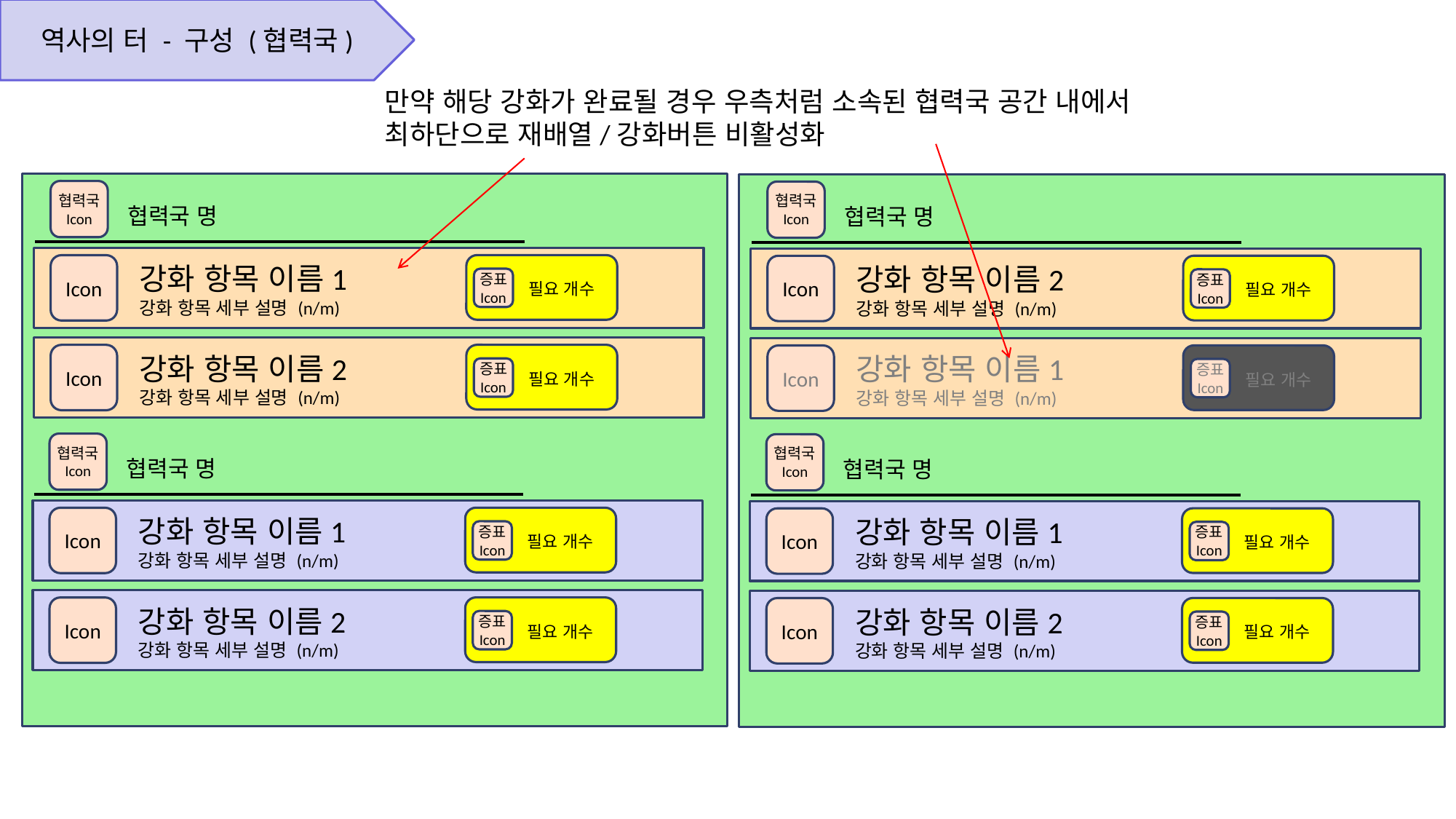

역사의 터 - 구성 (협력국)
만약 해당 강화가 완료될 경우 우측처럼 소속된 협력국 공간 내에서
최하단으로 재배열/강화버튼 비활성화

협력국
Icon
협력국
Icon
협력국 명
협력국 명

강화 항목 이름1
강화 항목 세부 설명 (n/m)
Icon

강화 항목 이름2
강화 항목 세부 설명 (n/m)
Icon

증표
Icon
증표
Icon
필요 개수
필요 개수

강화 항목 이름2
강화 항목 세부 설명 (n/m)
Icon

강화 항목 이름1
강화 항목 세부 설명 (n/m)
Icon

증표
Icon
증표
Icon
필요 개수
필요 개수
협력국
Icon
협력국
Icon
협력국 명
협력국 명

강화 항목 이름1
강화 항목 세부 설명 (n/m)
Icon

강화 항목 이름1
강화 항목 세부 설명 (n/m)
Icon

증표
Icon
증표
Icon
필요 개수
필요 개수

강화 항목 이름2
강화 항목 세부 설명 (n/m)
Icon

강화 항목 이름2
강화 항목 세부 설명 (n/m)
Icon

증표
Icon
증표
Icon
필요 개수
필요 개수